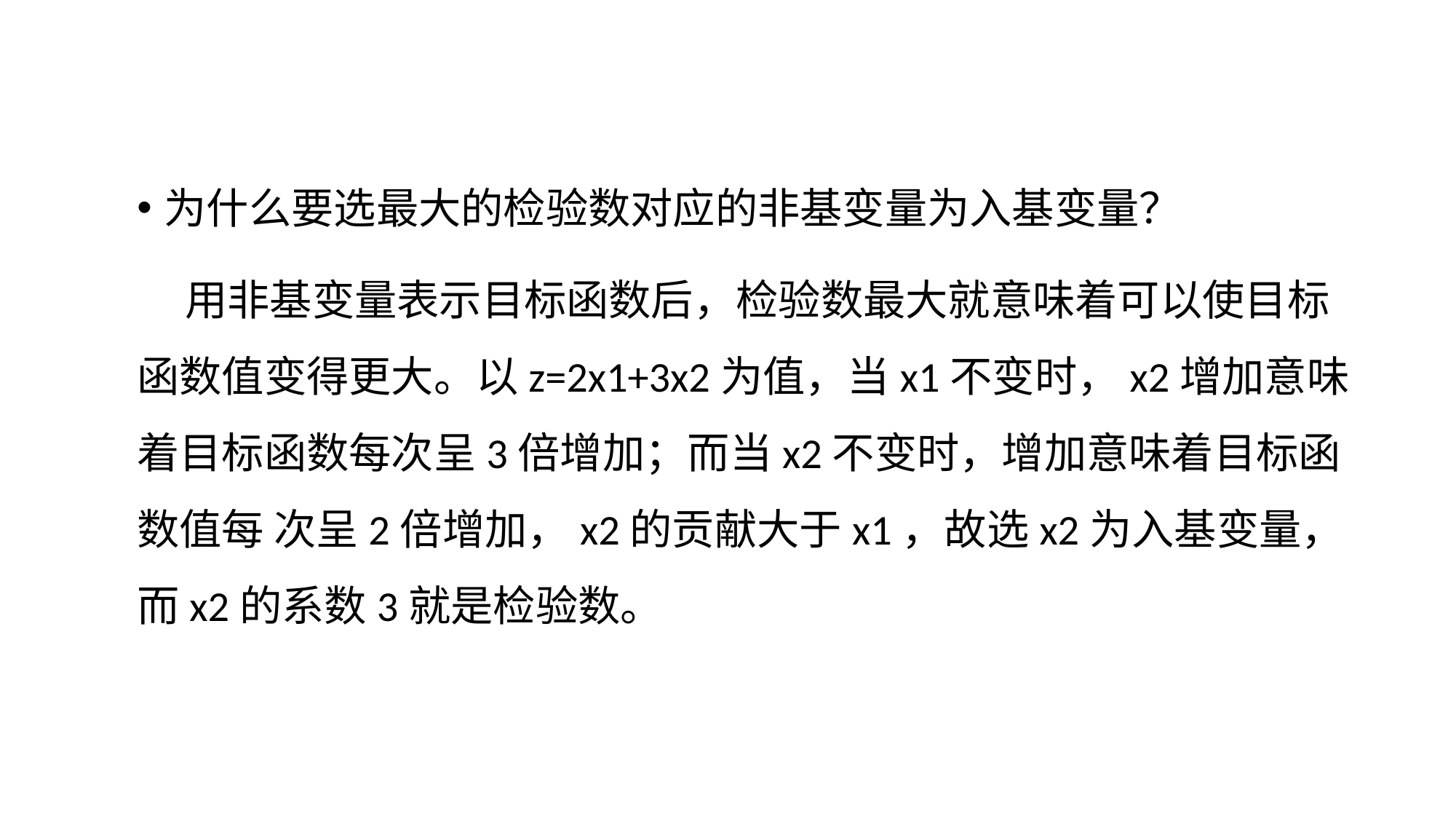

为什么要选最大的检验数对应的非基变量为入基变量？
    用非基变量表示目标函数后，检验数最大就意味着可以使目标函数值变得更大。以z=2x1+3x2为值，当x1不变时，x2增加意味着目标函数每次呈3倍增加；而当x2不变时，增加意味着目标函数值每 次呈2倍增加，x2的贡献大于x1，故选x2为入基变量，而x2的系数3就是检验数。